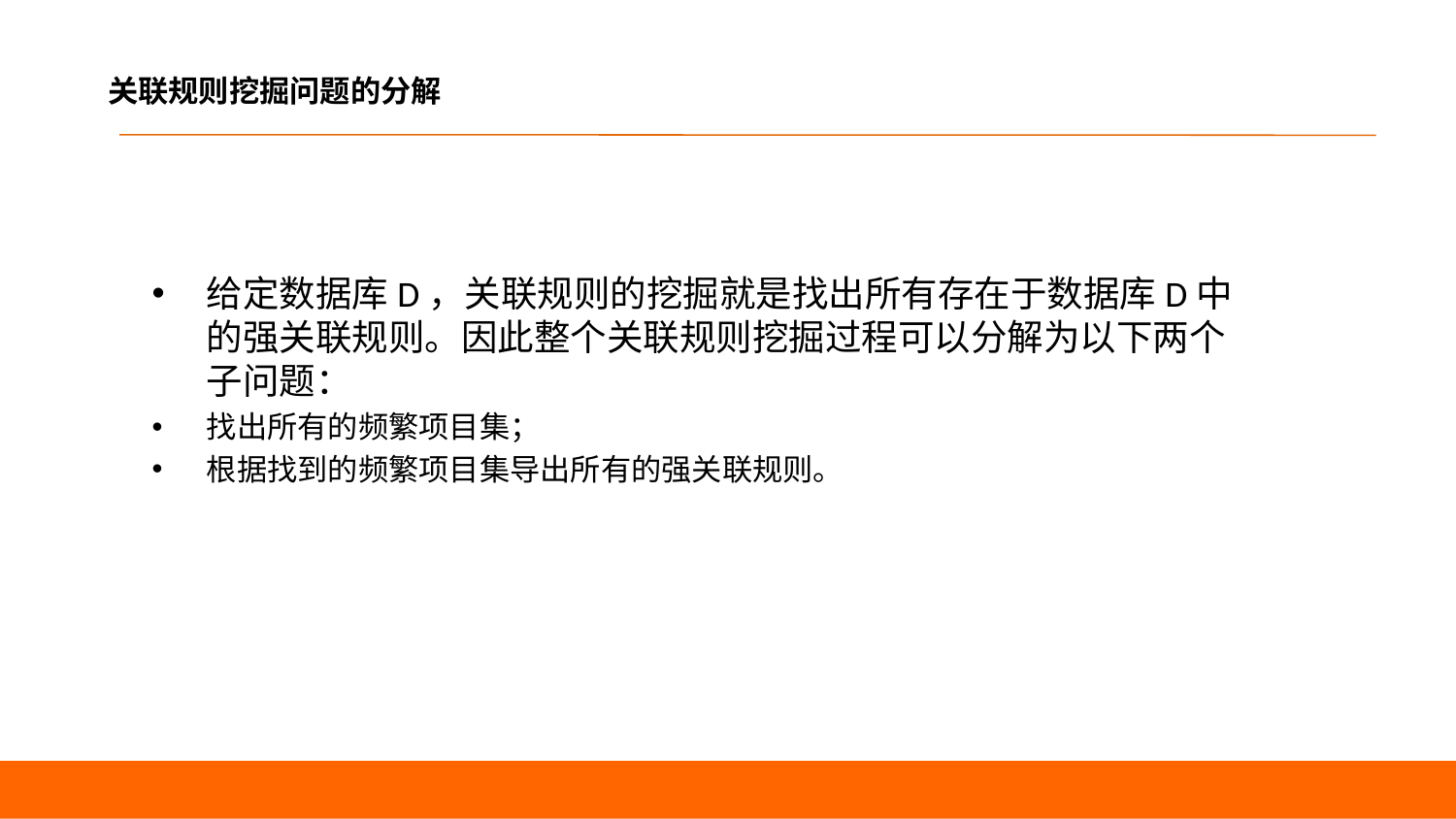

# 关联规则挖掘问题的分解
给定数据库D，关联规则的挖掘就是找出所有存在于数据库D中的强关联规则。因此整个关联规则挖掘过程可以分解为以下两个子问题：
找出所有的频繁项目集；
根据找到的频繁项目集导出所有的强关联规则。